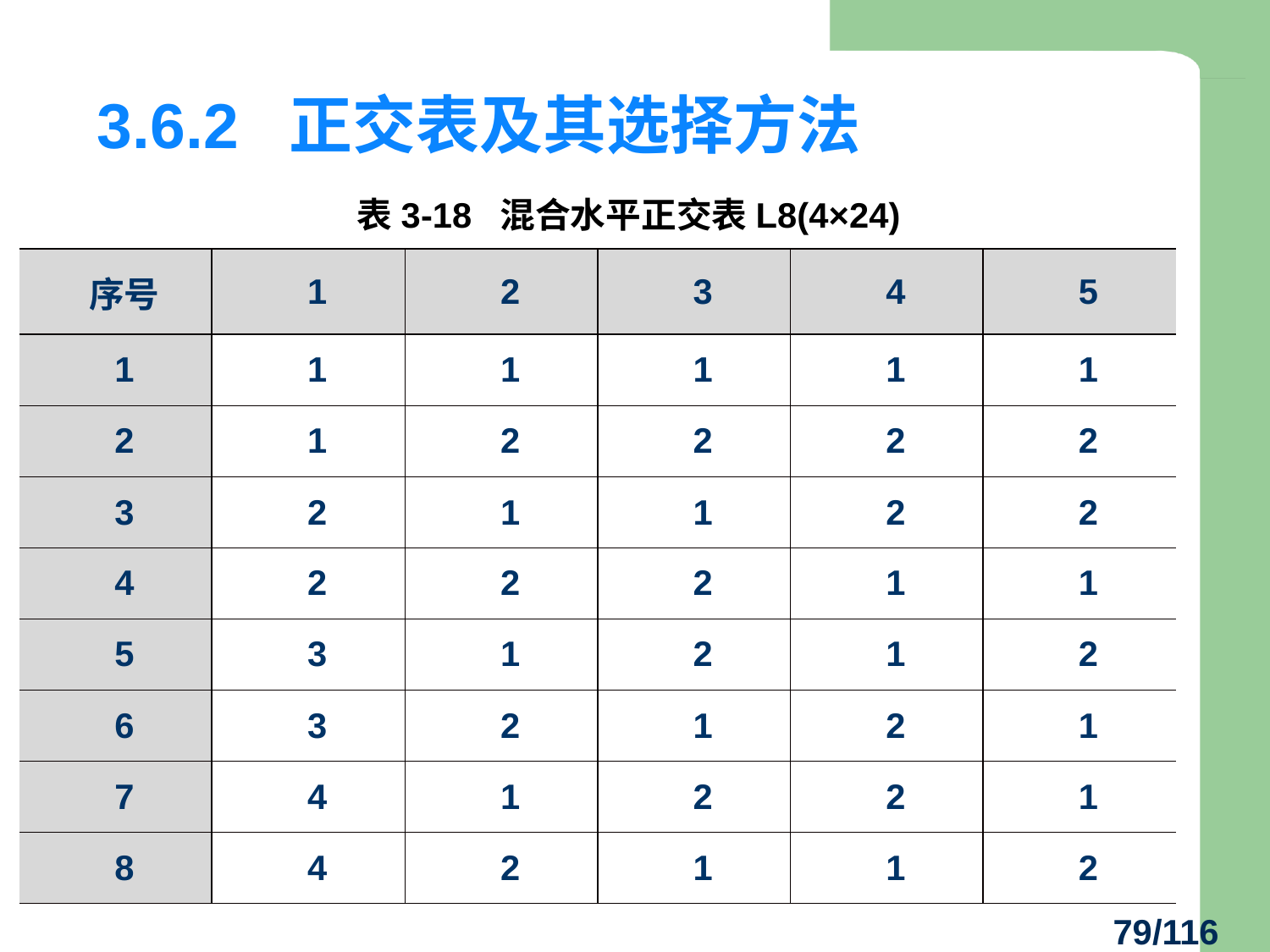

# 3.6.2  正交表及其选择方法
    表3-18  混合水平正交表L8(4×24)
| 序号 | 1 | 2 | 3 | 4 | 5 |
| --- | --- | --- | --- | --- | --- |
| 1 | 1 | 1 | 1 | 1 | 1 |
| 2 | 1 | 2 | 2 | 2 | 2 |
| 3 | 2 | 1 | 1 | 2 | 2 |
| 4 | 2 | 2 | 2 | 1 | 1 |
| 5 | 3 | 1 | 2 | 1 | 2 |
| 6 | 3 | 2 | 1 | 2 | 1 |
| 7 | 4 | 1 | 2 | 2 | 1 |
| 8 | 4 | 2 | 1 | 1 | 2 |
79/116